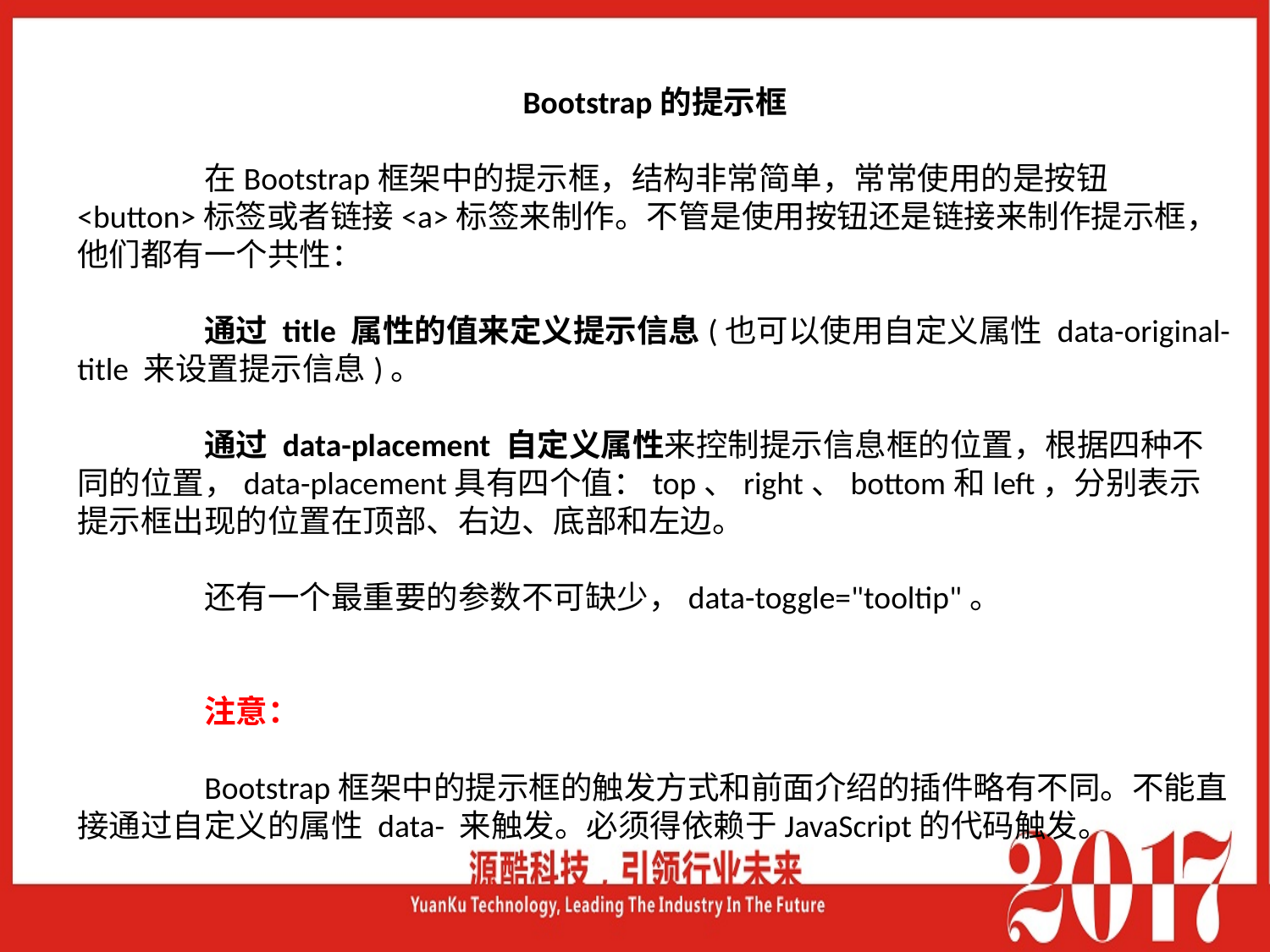

Bootstrap的提示框

	在Bootstrap框架中的提示框，结构非常简单，常常使用的是按钮<button>标签或者链接<a>标签来制作。不管是使用按钮还是链接来制作提示框，他们都有一个共性：

	通过 title 属性的值来定义提示信息(也可以使用自定义属性 data-original-title 来设置提示信息)。

	通过 data-placement 自定义属性来控制提示信息框的位置，根据四种不同的位置，data-placement具有四个值：top、right、bottom和left，分别表示提示框出现的位置在顶部、右边、底部和左边。

	还有一个最重要的参数不可缺少，data-toggle="tooltip"。

	注意：

	Bootstrap框架中的提示框的触发方式和前面介绍的插件略有不同。不能直接通过自定义的属性 data- 来触发。必须得依赖于JavaScript的代码触发。